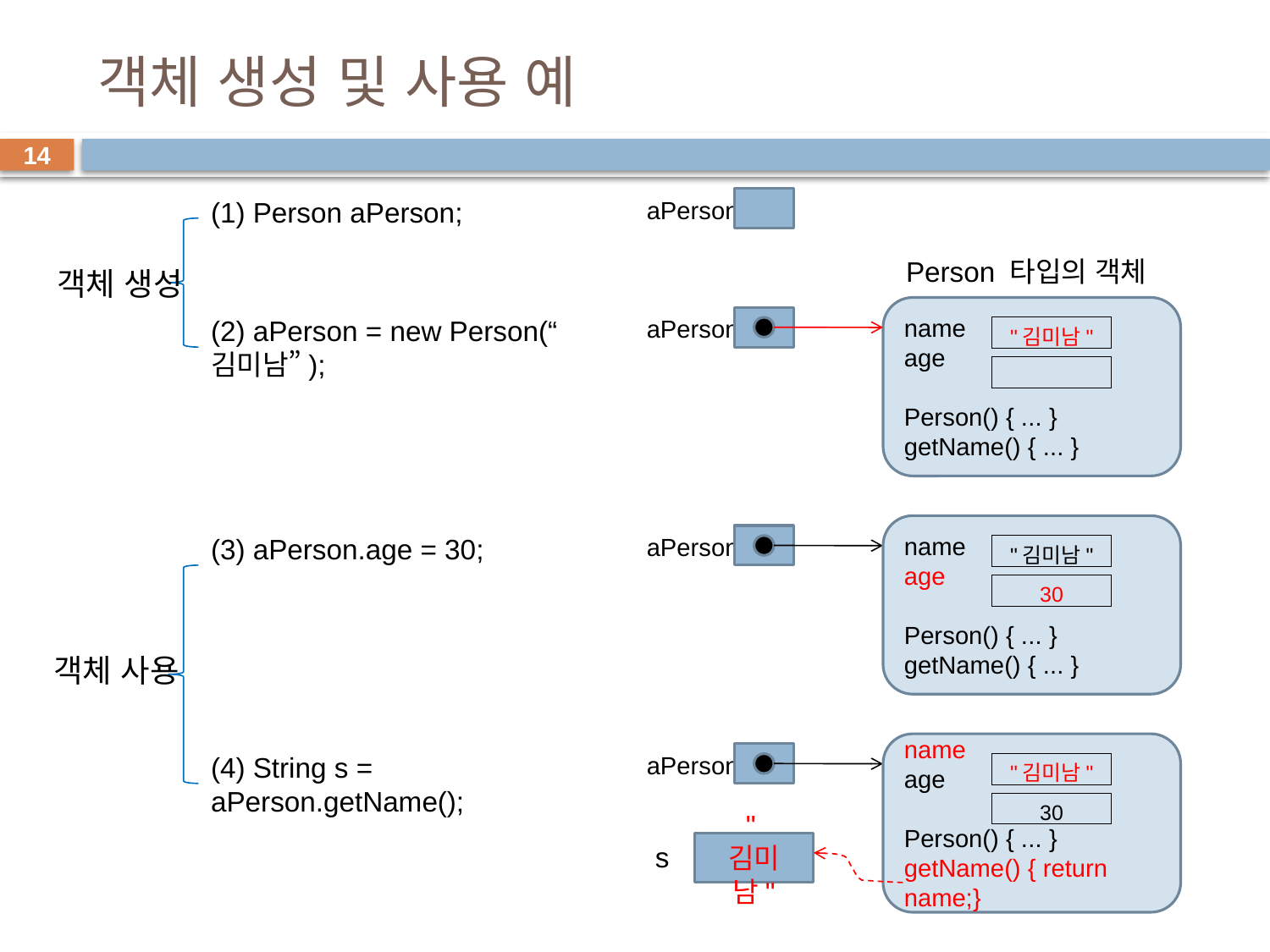

# 객체 생성 및 사용 예
14
(1) Person aPerson;
aPerson

Person 타입의 객체
객체 생성
name
age

Person() { ... }
getName() { ... }
(2) aPerson = new Person(“김미남”);
aPerson

"김미남"

name
age

Person() { ... }
getName() { ... }
(3) aPerson.age = 30;
aPerson

"김미남"

30
객체 사용
name
age

Person() { ... }
getName() { return name;}
(4) String s = aPerson.getName();
aPerson

"김미남"
30
s
"김미남"